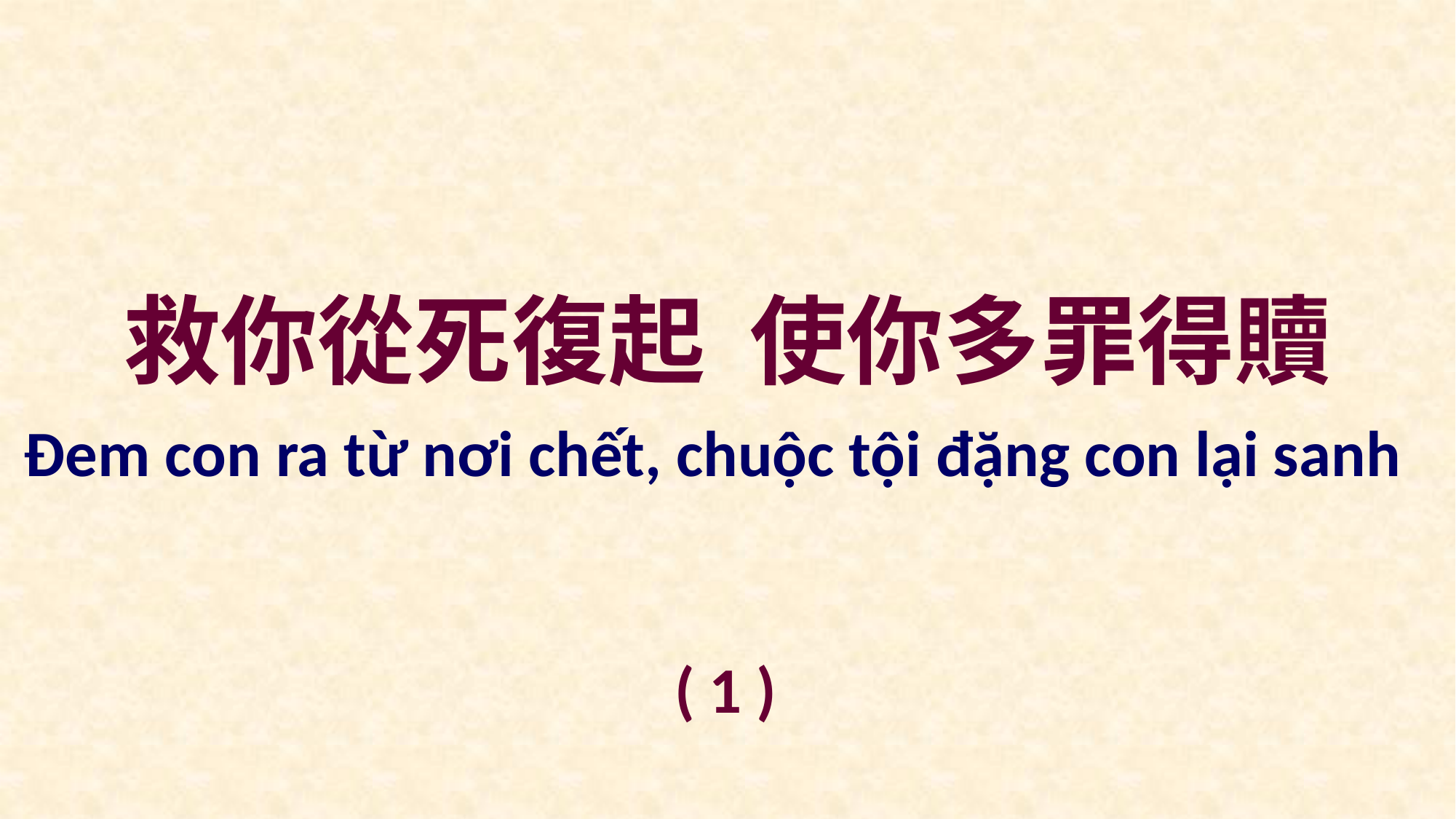

救你從死復起  使你多罪得贖
Đem con ra từ nơi chết, chuộc tội đặng con lại sanh
( 1 )